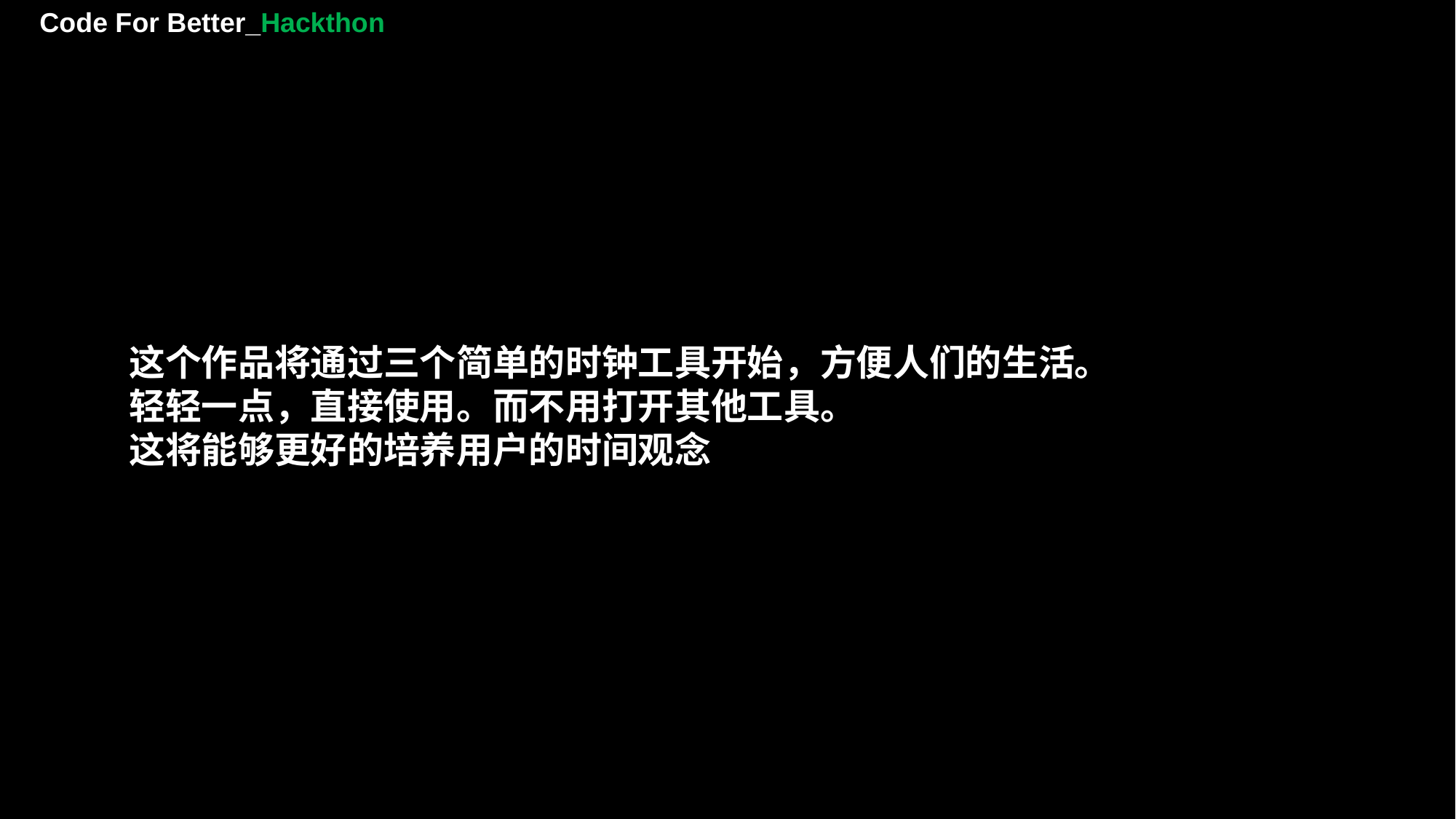

Code For Better_Hackthon
这个作品将通过三个简单的时钟工具开始，方便人们的生活。
轻轻一点，直接使用。而不用打开其他工具。
这将能够更好的培养用户的时间观念